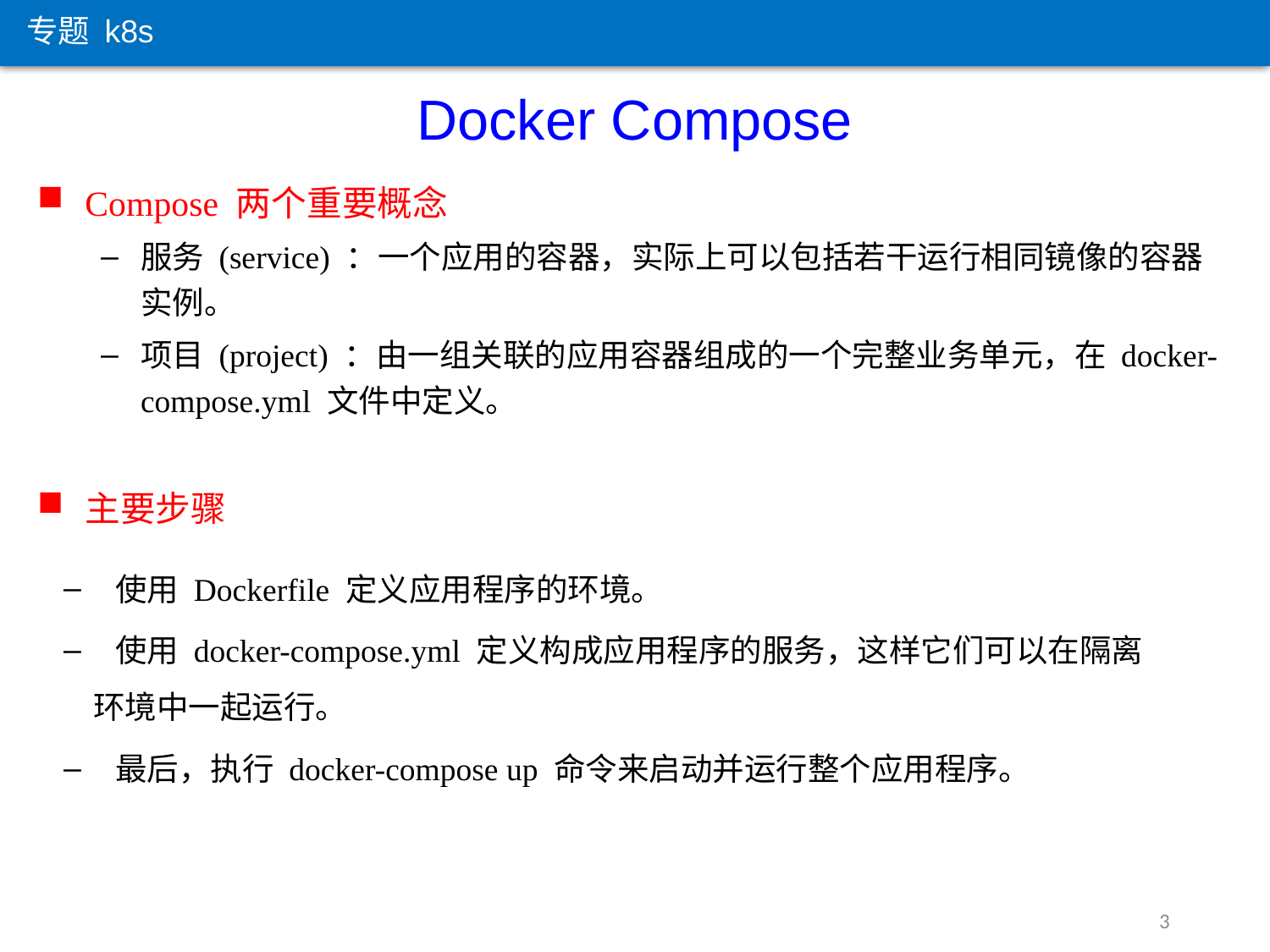

专题 k8s
Docker Compose
Compose 两个重要概念
服务 (service) ：一个应用的容器，实际上可以包括若干运行相同镜像的容器实例。
项目 (project) ：由一组关联的应用容器组成的一个完整业务单元，在 docker-compose.yml 文件中定义。

主要步骤
  使用 Dockerfile 定义应用程序的环境。
  使用 docker-compose.yml 定义构成应用程序的服务，这样它们可以在隔离环境中一起运行。
  最后，执行 docker-compose up 命令来启动并运行整个应用程序。
3